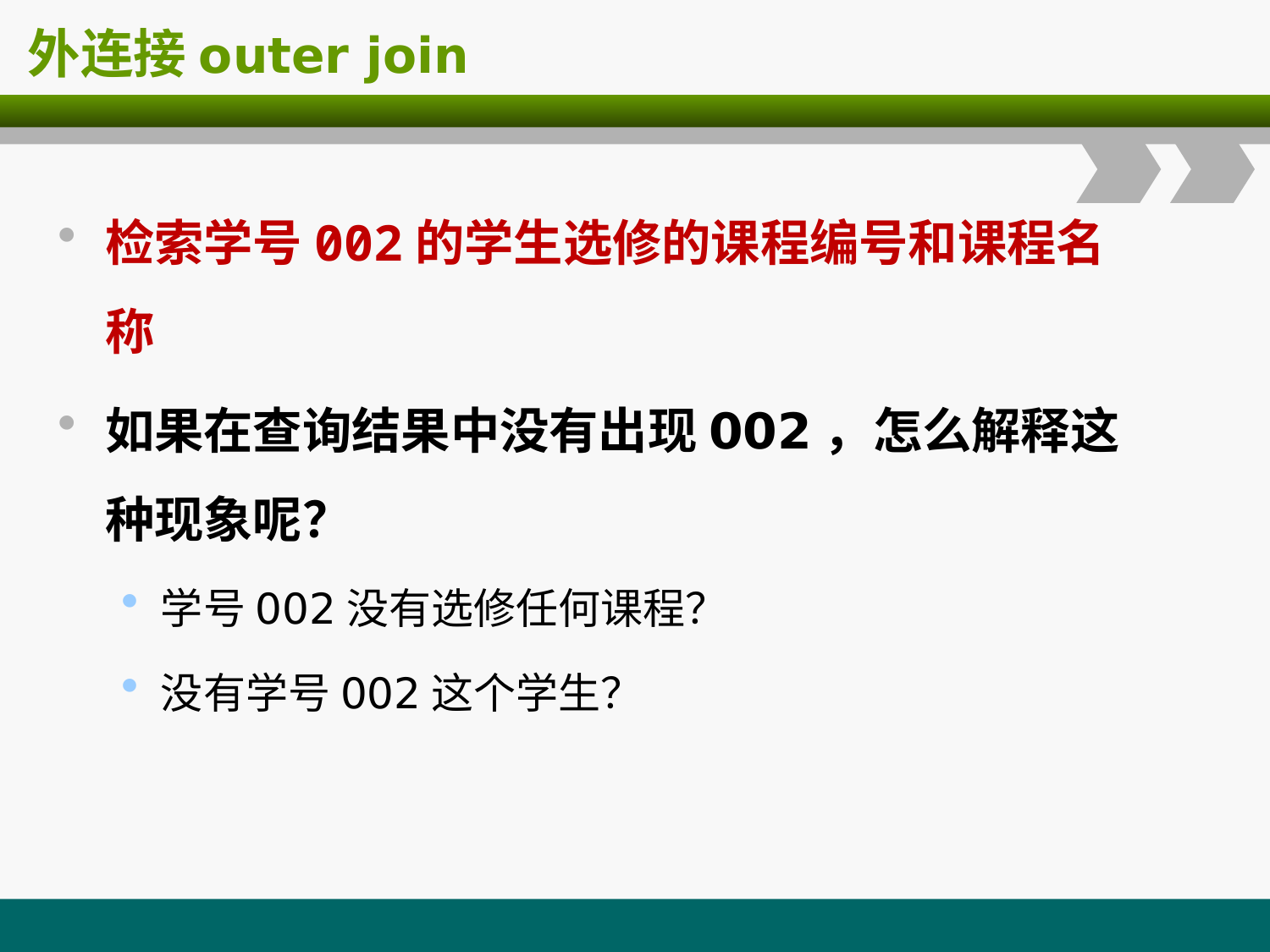

# 外连接outer join
检索学号002的学生选修的课程编号和课程名称
如果在查询结果中没有出现002，怎么解释这种现象呢？
学号002没有选修任何课程？
没有学号002这个学生？